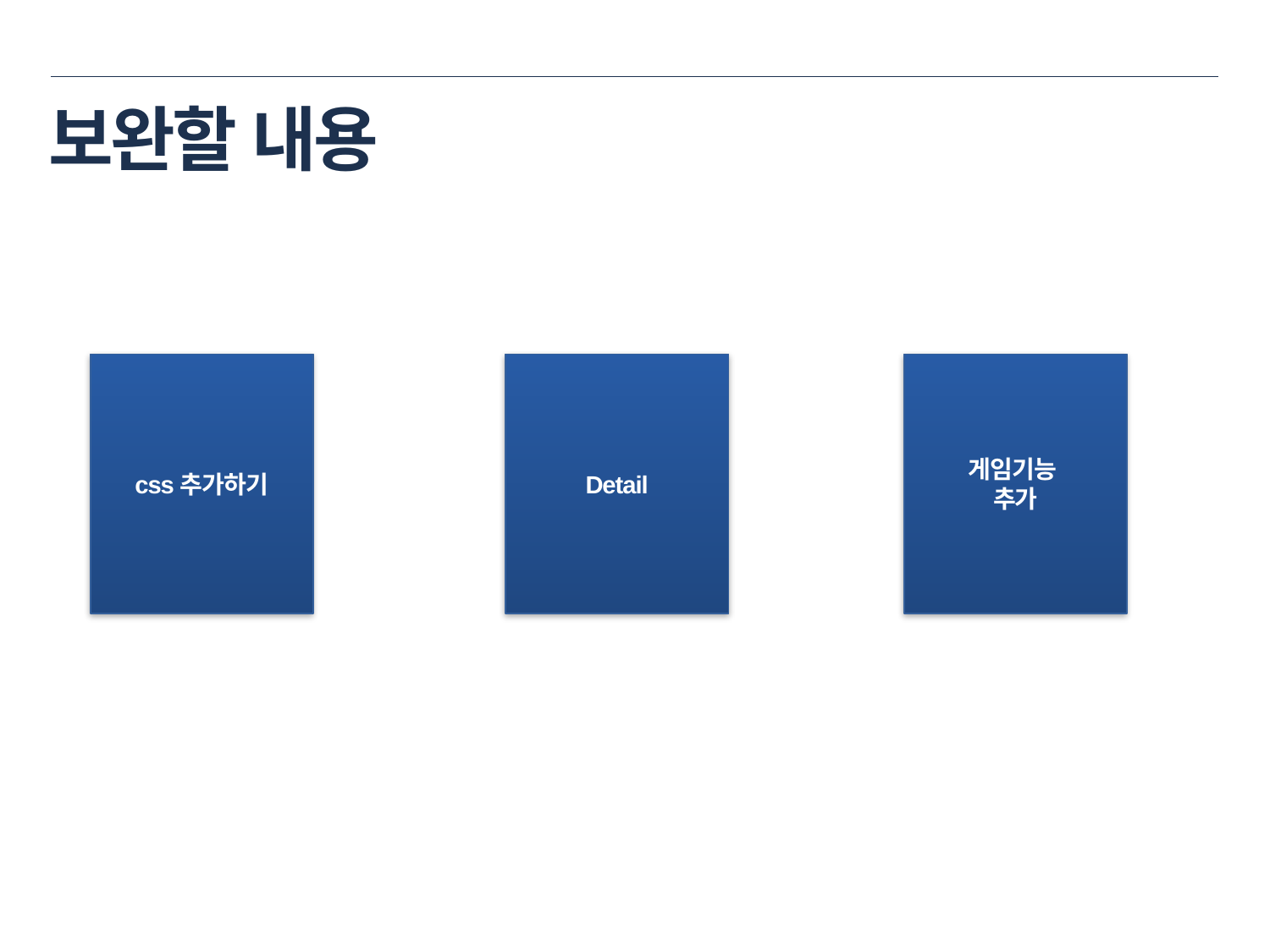

# 보완할 내용
Detail
게임기능
추가
css추가하기